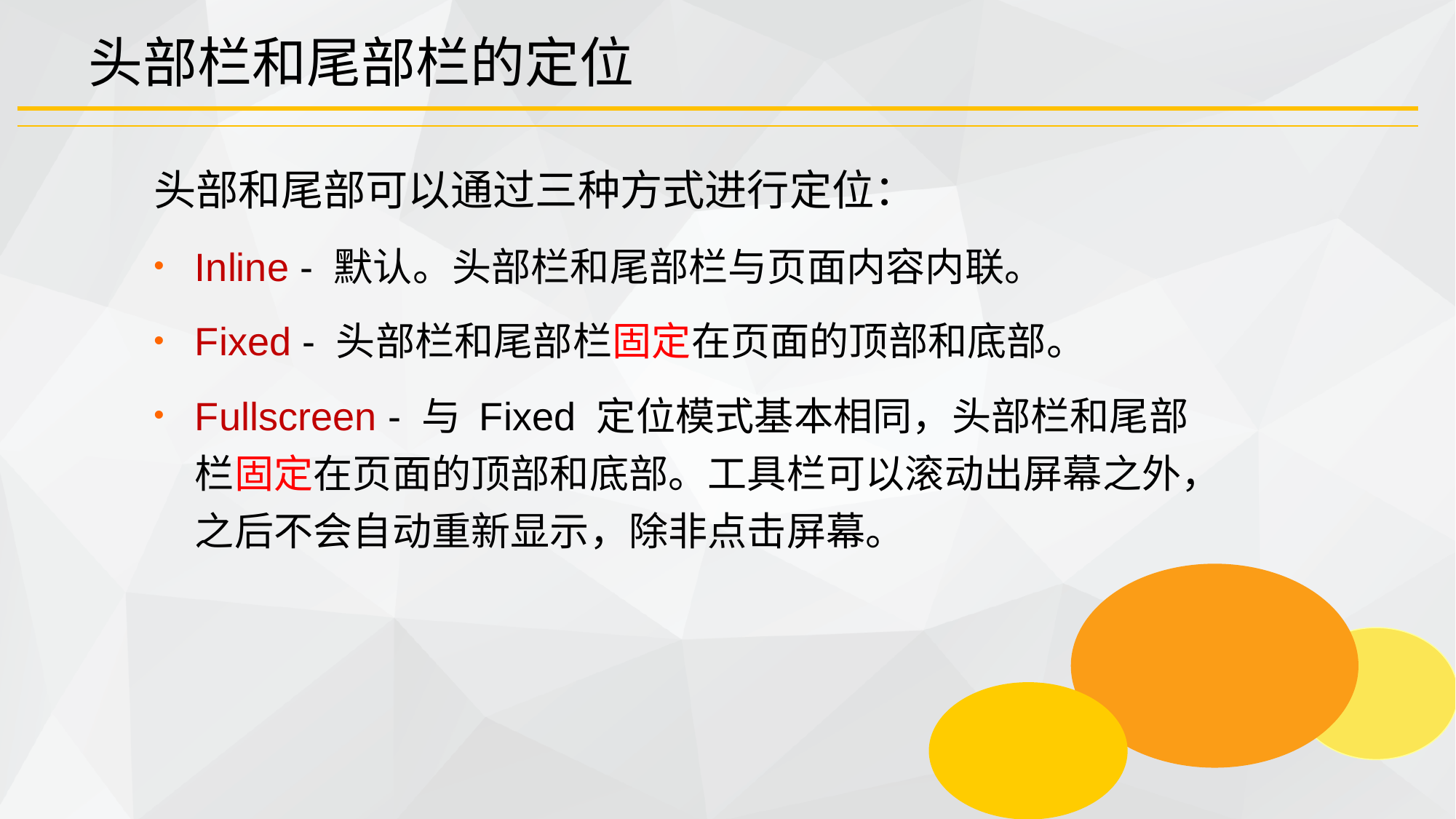

# 头部栏和尾部栏的定位
头部和尾部可以通过三种方式进行定位：
Inline - 默认。头部栏和尾部栏与页面内容内联。
Fixed - 头部栏和尾部栏固定在页面的顶部和底部。
Fullscreen - 与 Fixed 定位模式基本相同，头部栏和尾部栏固定在页面的顶部和底部。工具栏可以滚动出屏幕之外，之后不会自动重新显示，除非点击屏幕。